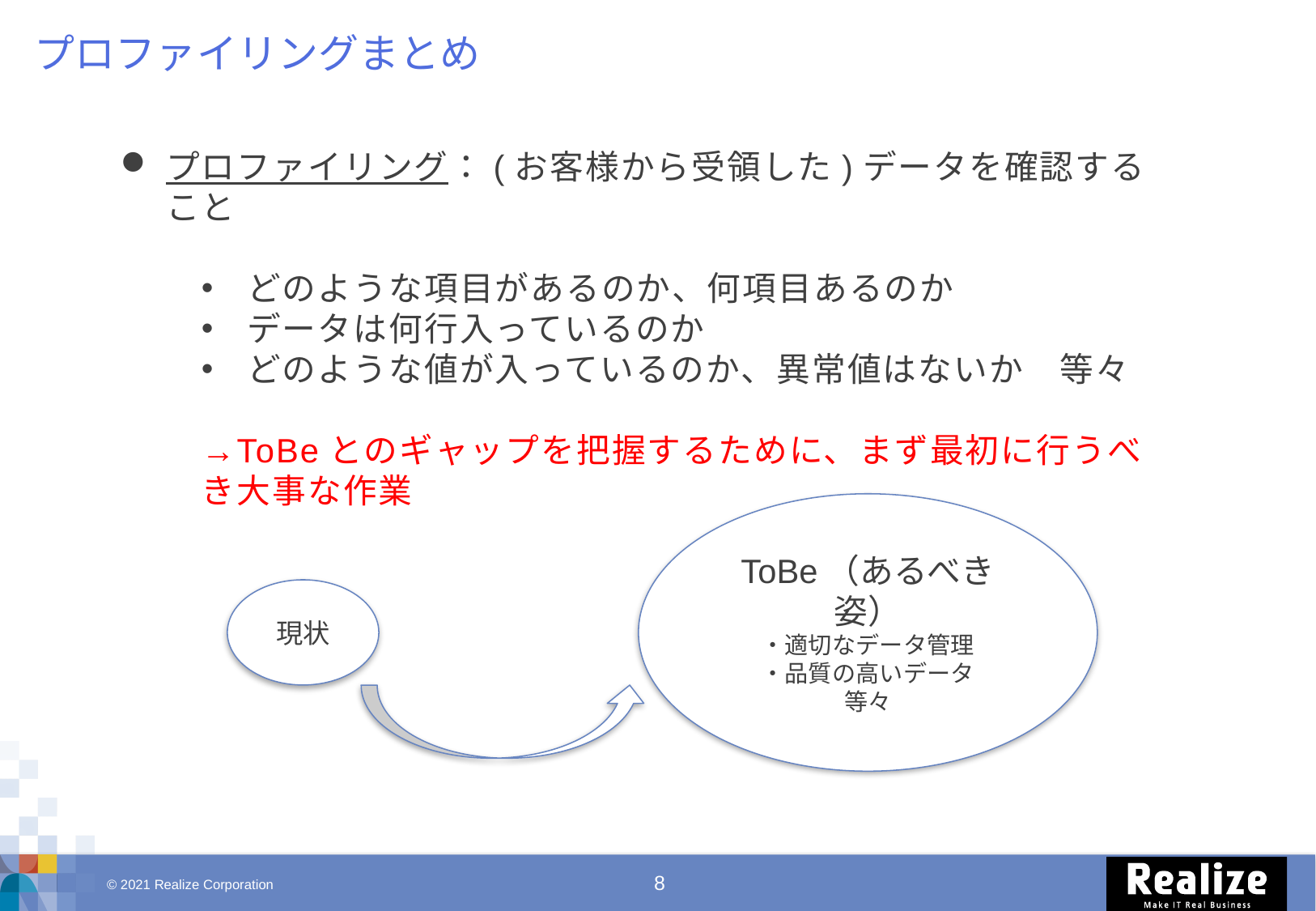

プロファイリングまとめ
プロファイリング：(お客様から受領した)データを確認すること

どのような項目があるのか、何項目あるのか
データは何行入っているのか
どのような値が入っているのか、異常値はないか　等々

→ToBeとのギャップを把握するために、まず最初に行うべき大事な作業

ToBe（あるべき姿）
・適切なデータ管理
・品質の高いデータ
等々
現状